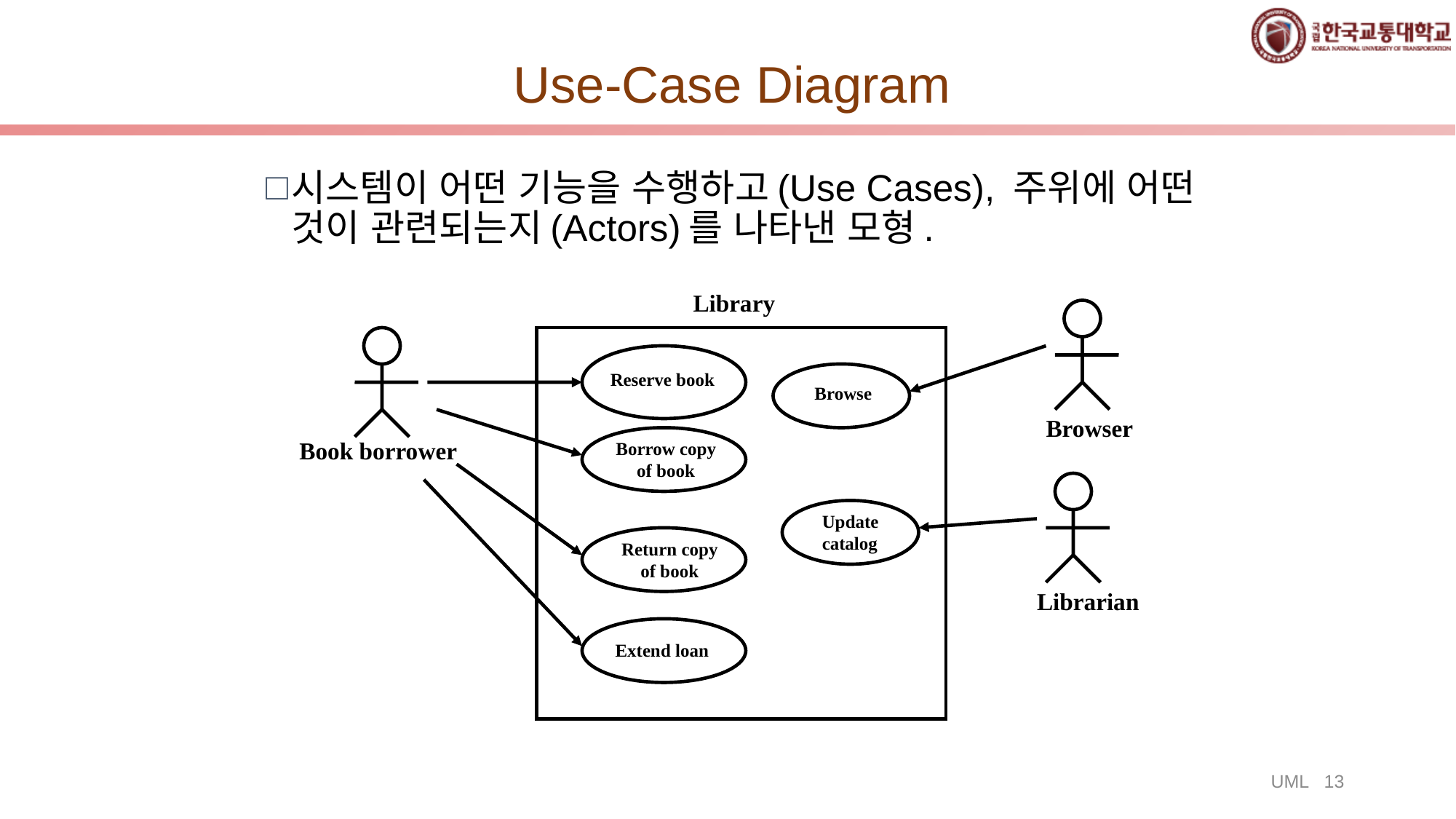

# Use-Case Diagram
시스템이 어떤 기능을 수행하고(Use Cases), 주위에 어떤 것이 관련되는지(Actors)를 나타낸 모형.

Library

Reserve book

Browse

Browser

Book borrower
Borrow copy
of book

Update
catalog

Return copy
of book
Librarian

Extend loan
UML   13